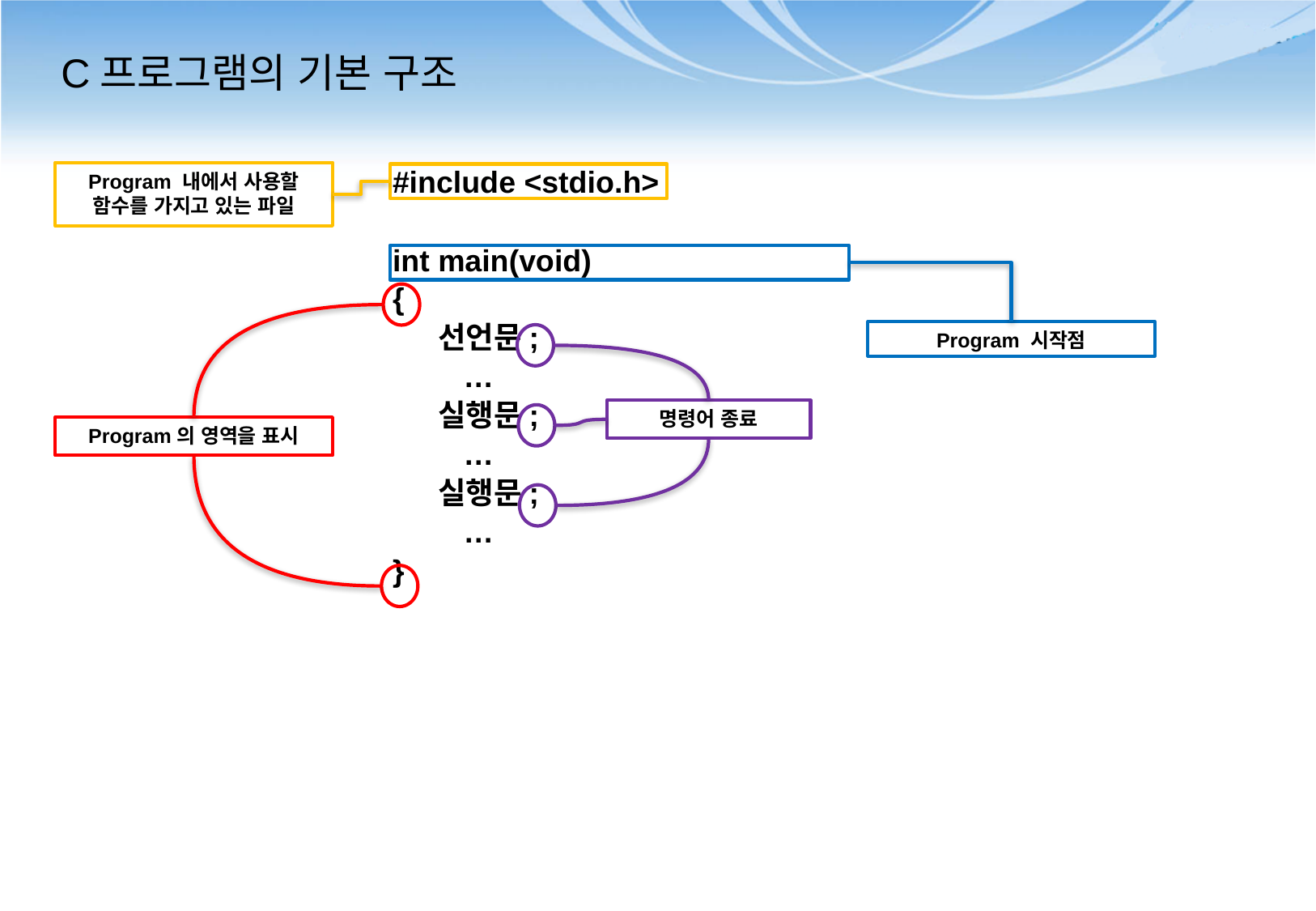

# C프로그램의 기본 구조
#include <stdio.h>

int main(void)
{
	선언문;
	   …
	실행문;
	   …
	실행문;
	   …
}
Program 내에서 사용할 함수를 가지고 있는 파일

Program 시작점

명령어 종료

Program의 영역을 표시